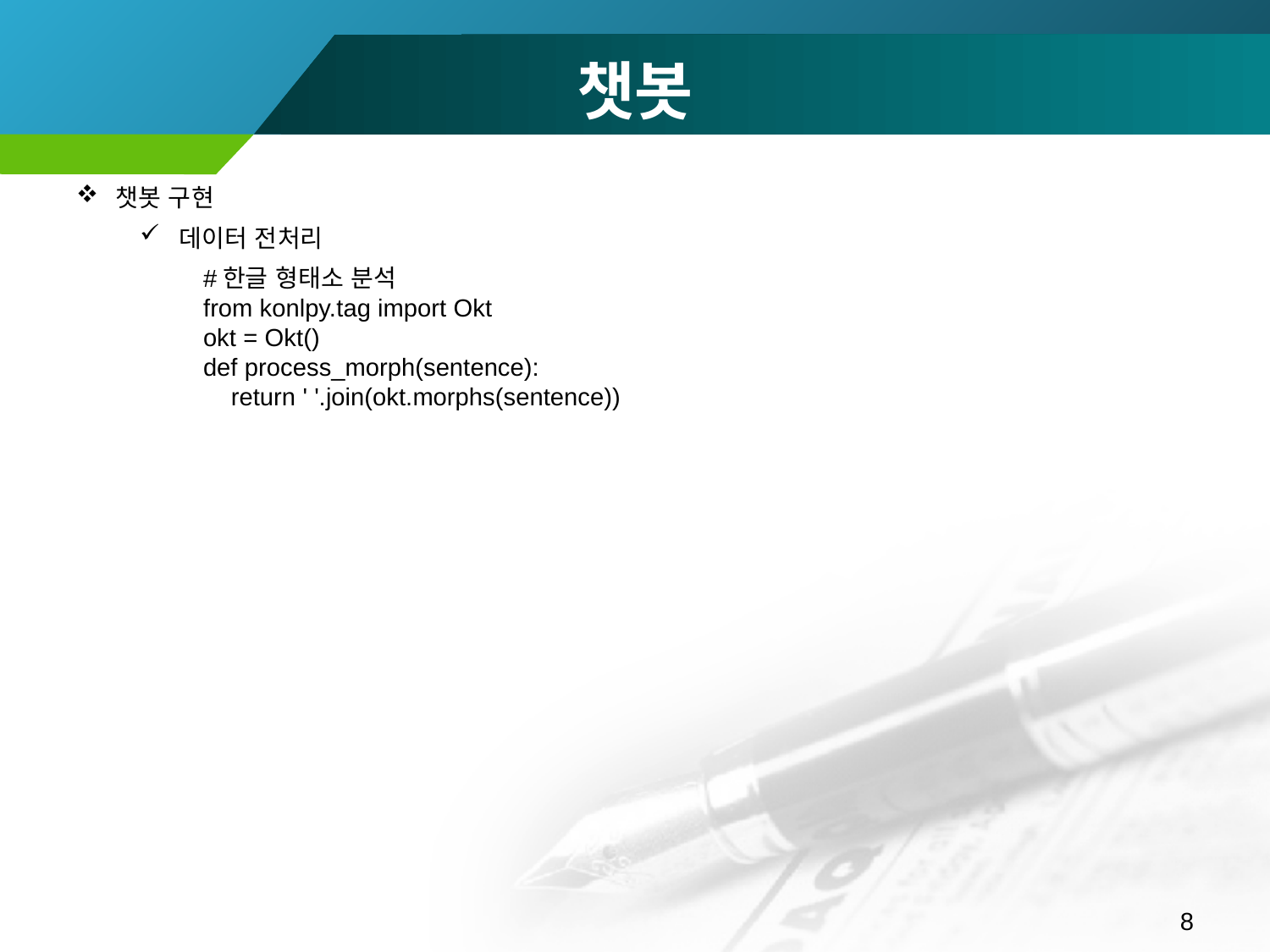

챗봇
챗봇 구현
데이터 전처리
#한글 형태소 분석
from konlpy.tag import Okt
okt = Okt()
def process_morph(sentence):
    return ' '.join(okt.morphs(sentence))
8